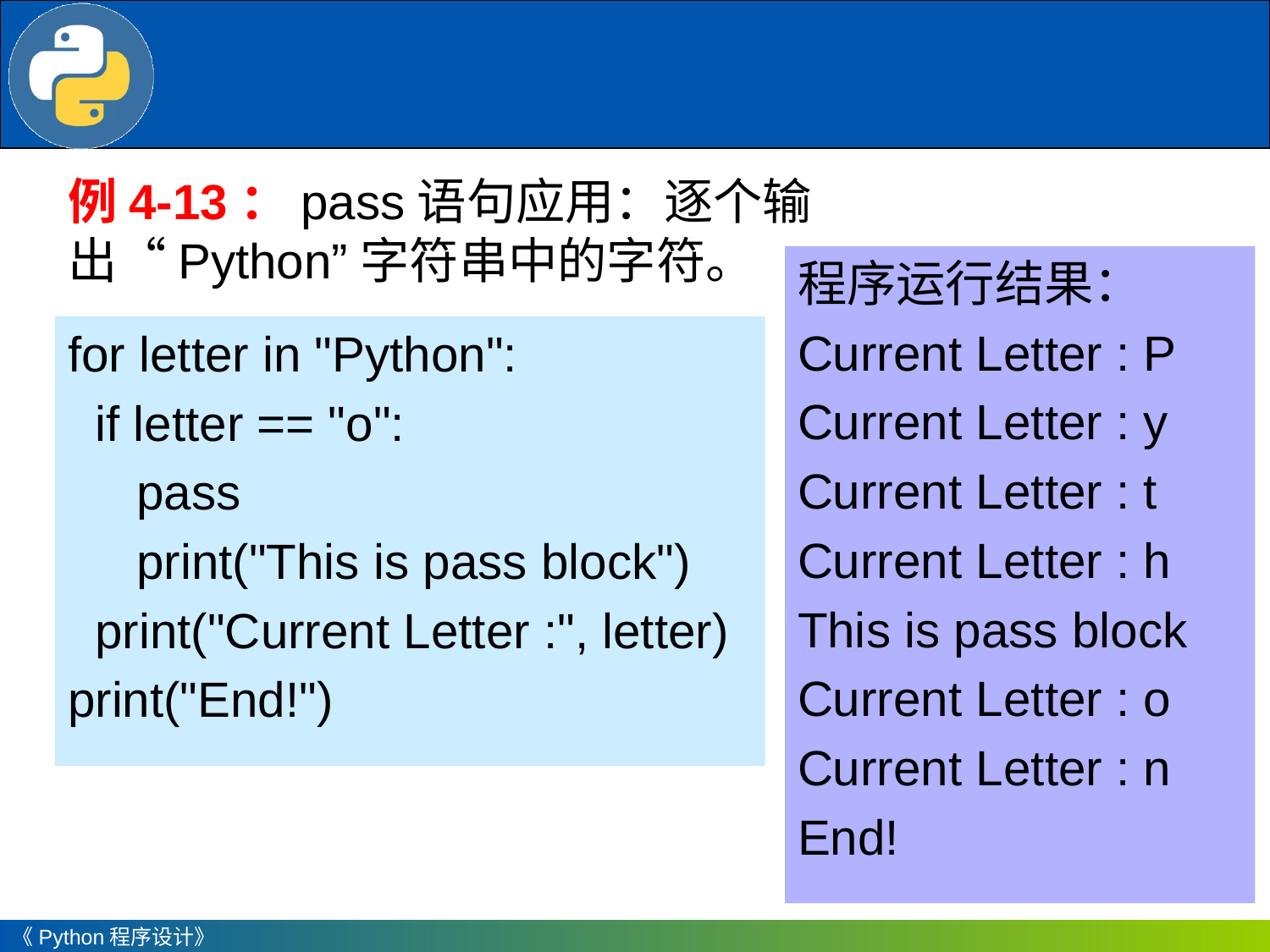

# 例4-13：pass语句应用：逐个输出“Python”字符串中的字符。
程序运行结果：
Current Letter : P
Current Letter : y
Current Letter : t
Current Letter : h
This is pass block
Current Letter : o
Current Letter : n
End!
for letter in "Python":
  if letter == "o":
     pass
     print("This is pass block")
  print("Current Letter :", letter)
print("End!")